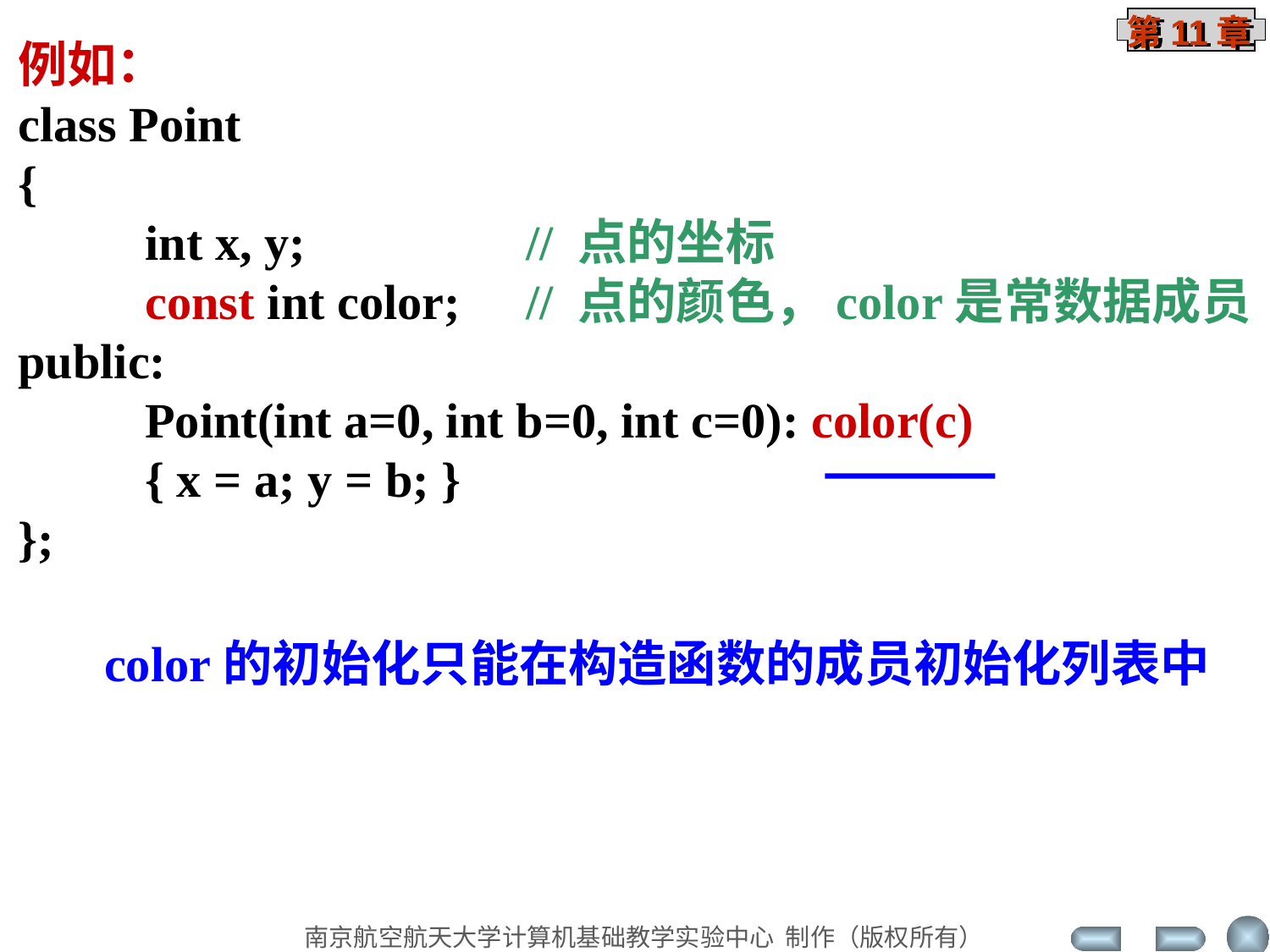

例如：
class Point
{
	int x, y; 		// 点的坐标
	const int color;	// 点的颜色，color是常数据成员
public:
	Point(int a=0, int b=0, int c=0): color(c)
	{ x = a; y = b; }
};

color的初始化只能在构造函数的成员初始化列表中